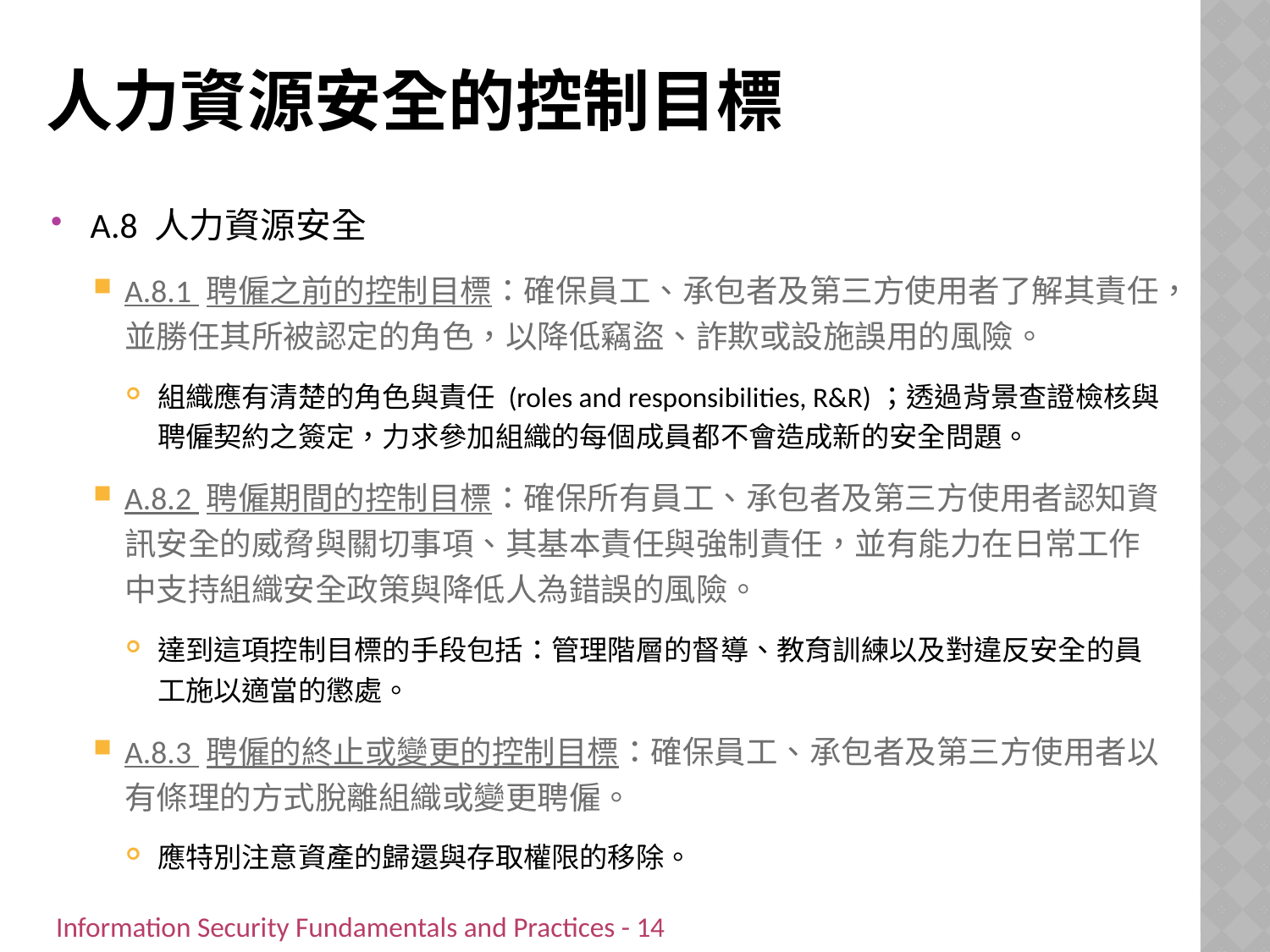

# 人力資源安全的控制目標
A.8 人力資源安全
A.8.1 聘僱之前的控制目標：確保員工、承包者及第三方使用者了解其責任，並勝任其所被認定的角色，以降低竊盜、詐欺或設施誤用的風險。
組織應有清楚的角色與責任 (roles and responsibilities, R&R)；透過背景查證檢核與聘僱契約之簽定，力求參加組織的每個成員都不會造成新的安全問題。
A.8.2 聘僱期間的控制目標：確保所有員工、承包者及第三方使用者認知資訊安全的威脅與關切事項、其基本責任與強制責任，並有能力在日常工作中支持組織安全政策與降低人為錯誤的風險。
達到這項控制目標的手段包括：管理階層的督導、教育訓練以及對違反安全的員工施以適當的懲處。
A.8.3 聘僱的終止或變更的控制目標：確保員工、承包者及第三方使用者以有條理的方式脫離組織或變更聘僱。
應特別注意資產的歸還與存取權限的移除。